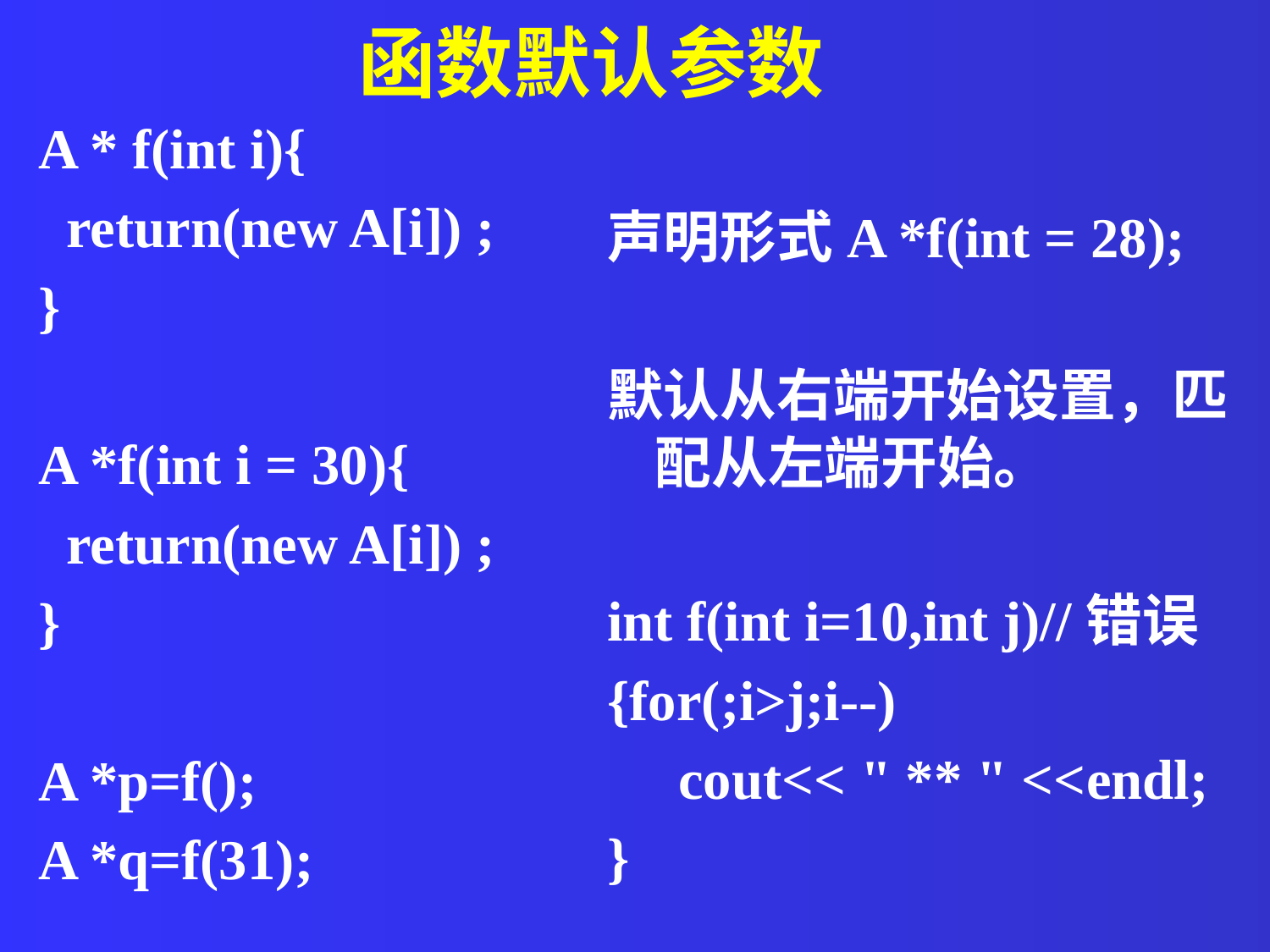

函数默认参数
A * f(int i){
  return(new A[i]) ;
}

A *f(int i = 30){
  return(new A[i]) ;
}

A *p=f();
A *q=f(31);

声明形式A *f(int = 28);

默认从右端开始设置，匹配从左端开始。

int f(int i=10,int j)//错误
{for(;i>j;i--)
     cout<< " ** " <<endl;
}